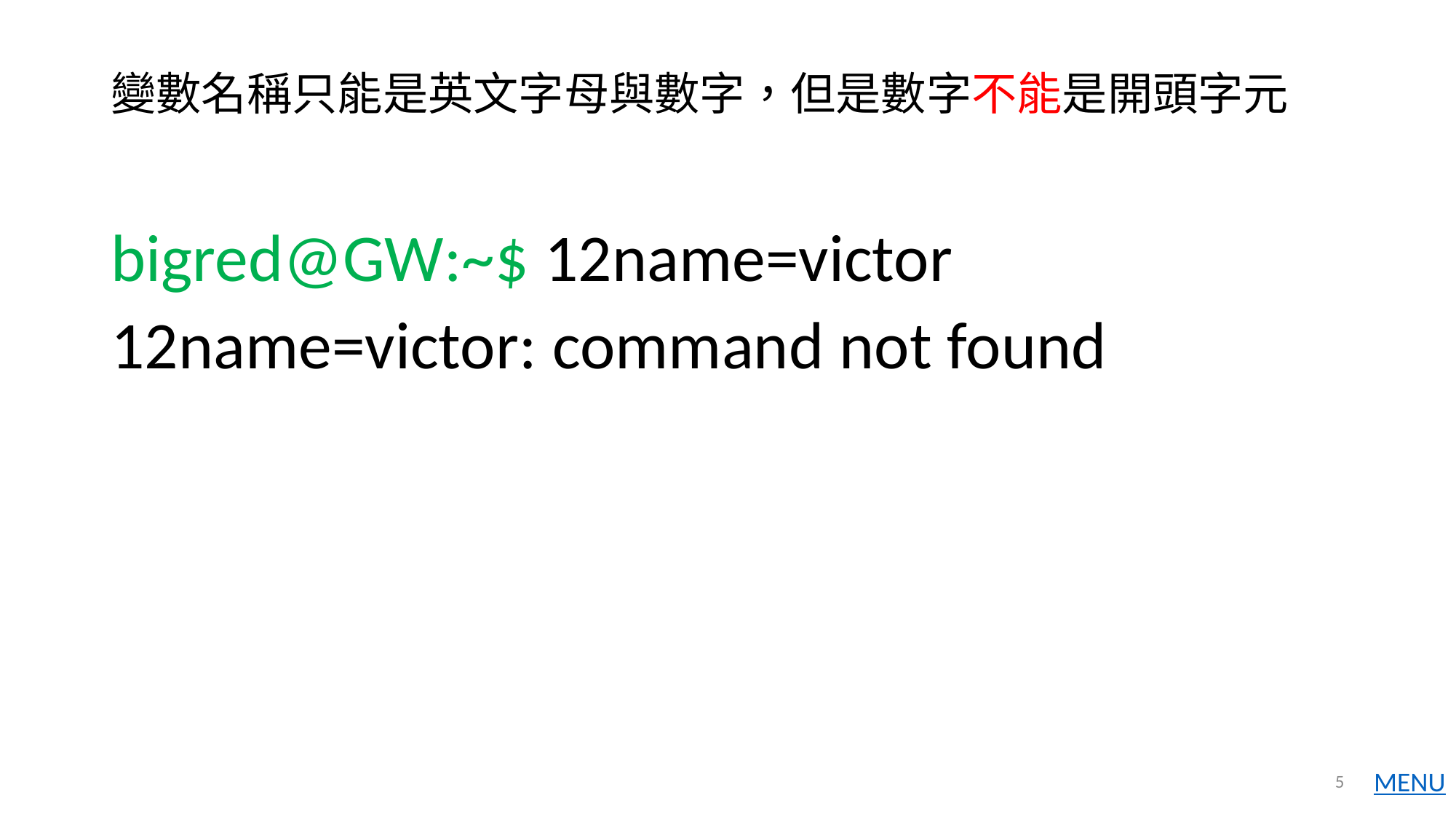

# 變數名稱只能是英文字母與數字，但是數字不能是開頭字元
bigred@GW:~$ 12name=victor
12name=victor: command not found
5